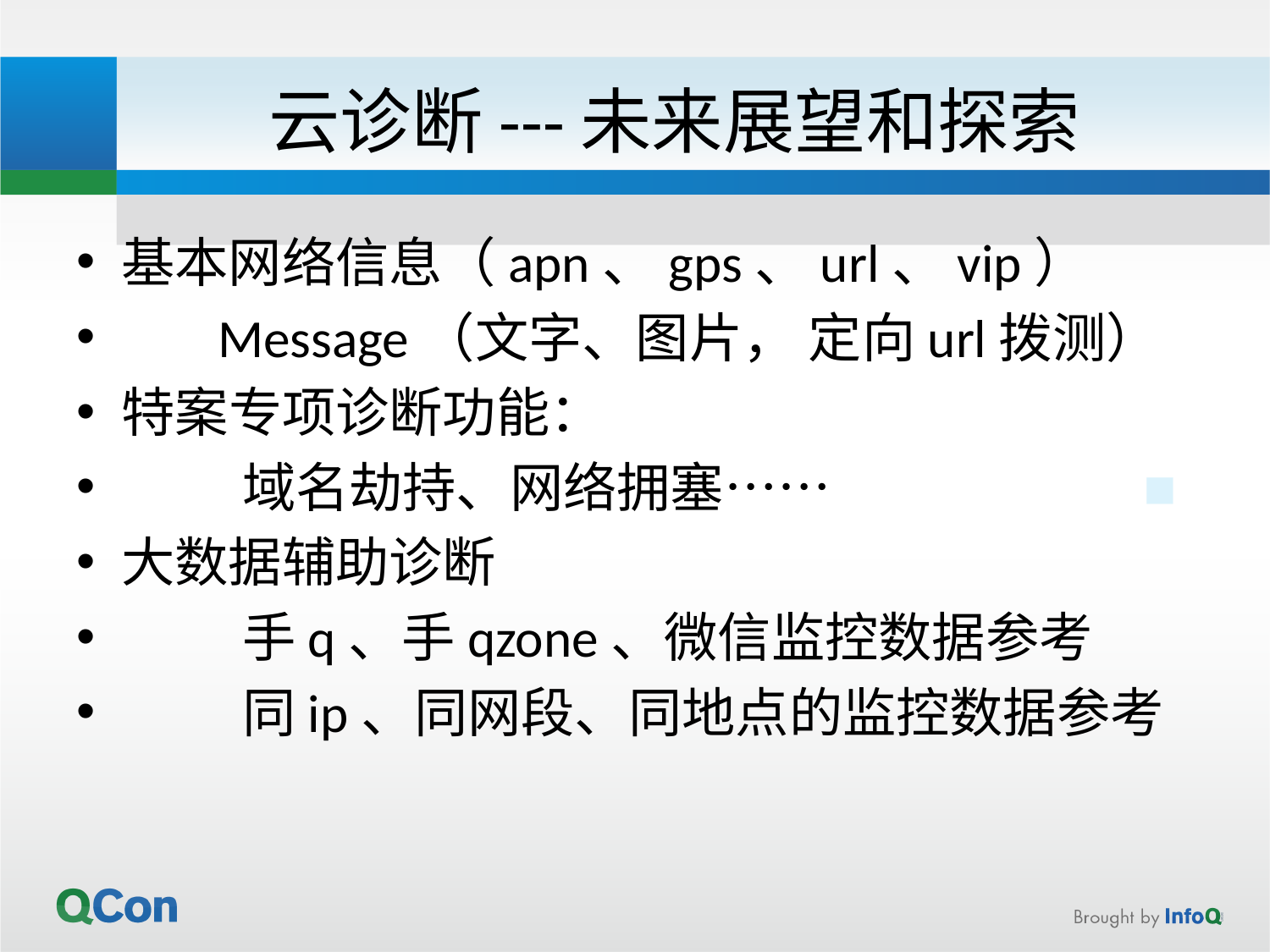

# 云诊断---未来展望和探索
基本网络信息（apn、gps、url、vip）
        Message（文字、图片， 定向url拨测）
特案专项诊断功能：
         域名劫持、网络拥塞……
大数据辅助诊断
         手q、手qzone、微信监控数据参考
         同ip、同网段、同地点的监控数据参考